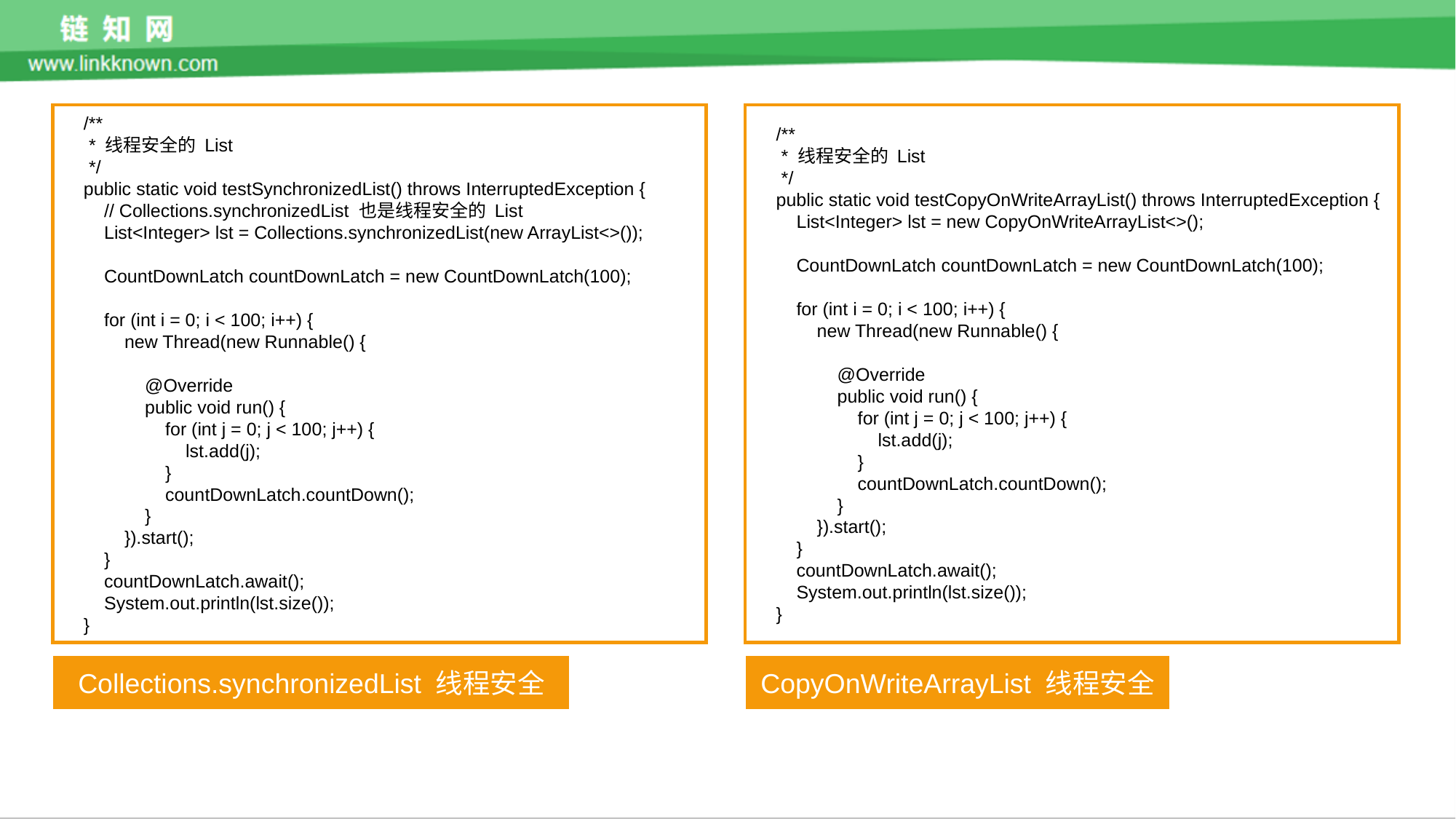

/**
     * 线程安全的 List
     */
    public static void testSynchronizedList() throws InterruptedException {
        // Collections.synchronizedList 也是线程安全的 List
        List<Integer> lst = Collections.synchronizedList(new ArrayList<>());

        CountDownLatch countDownLatch = new CountDownLatch(100);

        for (int i = 0; i < 100; i++) {
            new Thread(new Runnable() {

                @Override
                public void run() {
                    for (int j = 0; j < 100; j++) {
                        lst.add(j);
                    }
                    countDownLatch.countDown();
                }
            }).start();
        }
        countDownLatch.await();
        System.out.println(lst.size());
    }
    /**
     * 线程安全的 List
     */
    public static void testCopyOnWriteArrayList() throws InterruptedException {
        List<Integer> lst = new CopyOnWriteArrayList<>();

        CountDownLatch countDownLatch = new CountDownLatch(100);

        for (int i = 0; i < 100; i++) {
            new Thread(new Runnable() {

                @Override
                public void run() {
                    for (int j = 0; j < 100; j++) {
                        lst.add(j);
                    }
                    countDownLatch.countDown();
                }
            }).start();
        }
        countDownLatch.await();
        System.out.println(lst.size());
    }
Collections.synchronizedList 线程安全
CopyOnWriteArrayList 线程安全